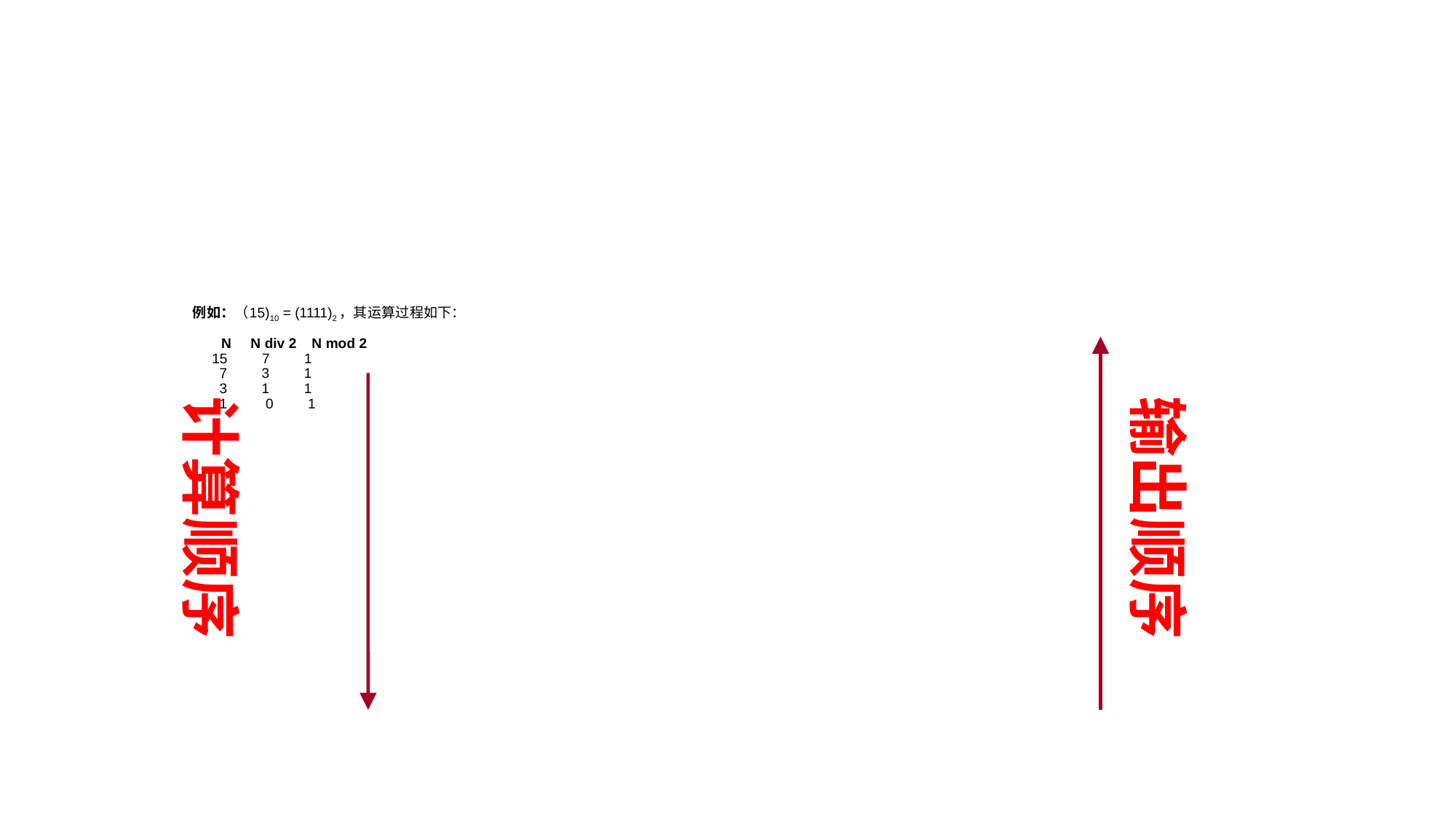

例如：（15)10 = (1111)2 ，其运算过程如下：
         N     N div 2    N mod 2
     15         7         1
       7         3         1
       3         1         1
       1          0         1

计算顺序
输出顺序